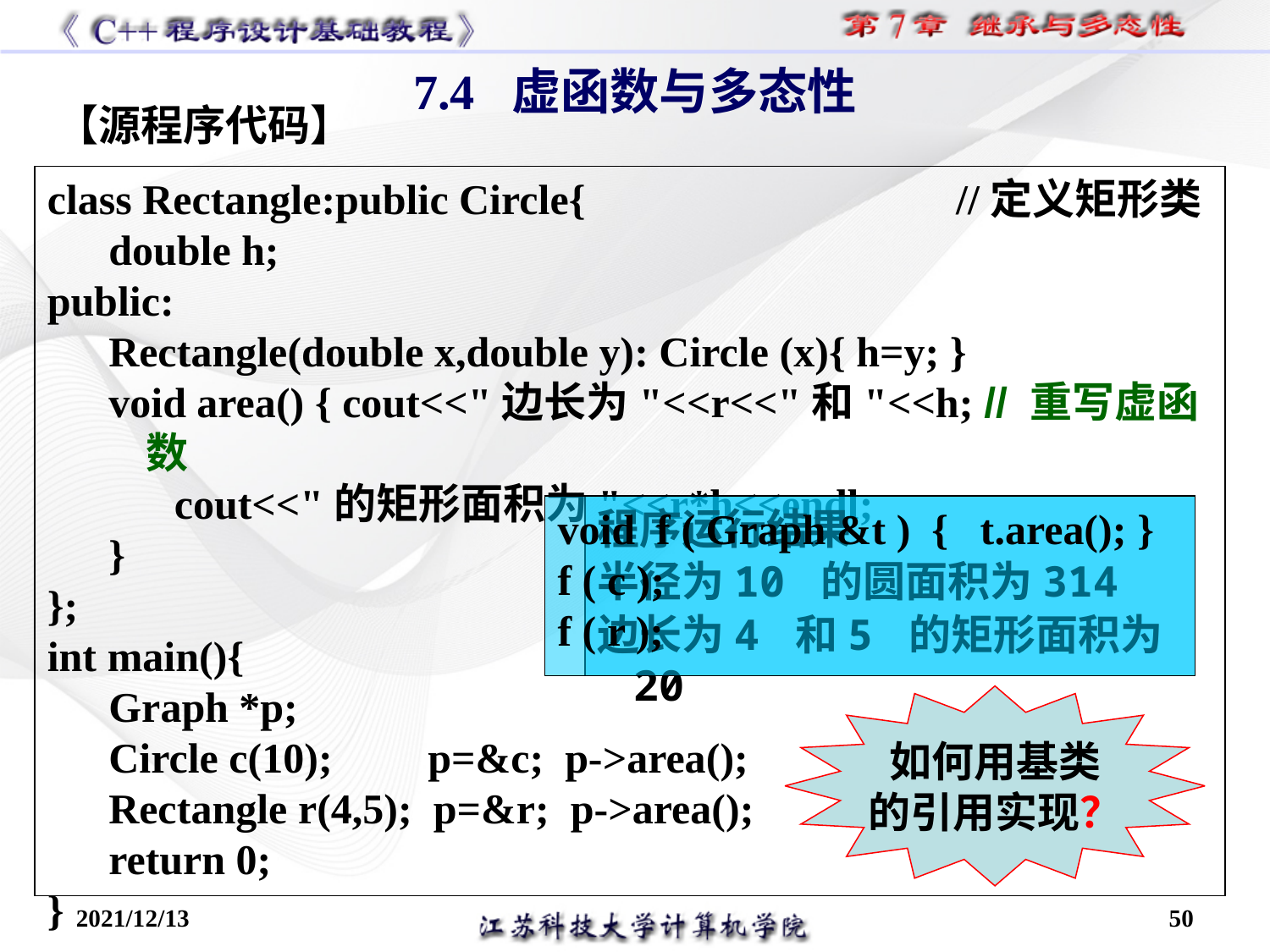

7.4  虚函数与多态性
【源程序代码】
class Rectangle:public Circle{                                   //定义矩形类
double h;
public:
Rectangle(double x,double y): Circle (x){ h=y; }
void area() { cout<<"边长为"<<r<<"和"<<h; // 重写虚函数
cout<<"的矩形面积为"<<r*h<<endl;
}
};
int main(){
Graph *p;
Circle c(10);         p=&c;  p->area();
Rectangle r(4,5);  p=&r;  p->area();
return 0;
}
程序运行结果
半径为10 的圆面积为314
边长为4 和5 的矩形面积为20
void  f ( Graph &t )  {   t.area(); }
f ( c );
f ( r );
如何用基类
的引用实现？